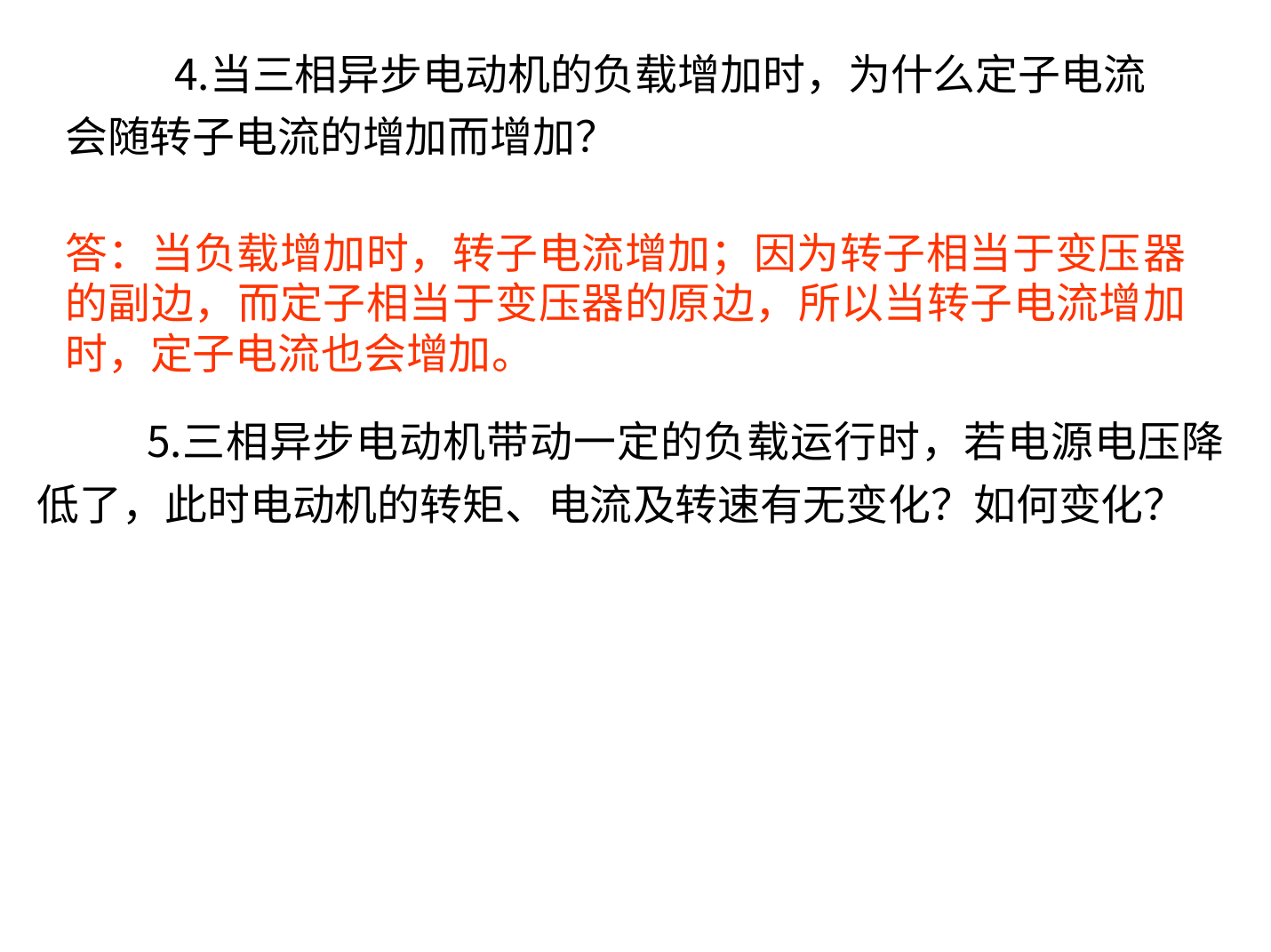

当三相异步电动机的负载增加时，为什么定子电流会随转子电流的增加而增加？

答：当负载增加时，转子电流增加；因为转子相当于变压器的副边，而定子相当于变压器的原边，所以当转子电流增加时，定子电流也会增加。
三相异步电动机带动一定的负载运行时，若电源电压降低了，此时电动机的转矩、电流及转速有无变化？如何变化？